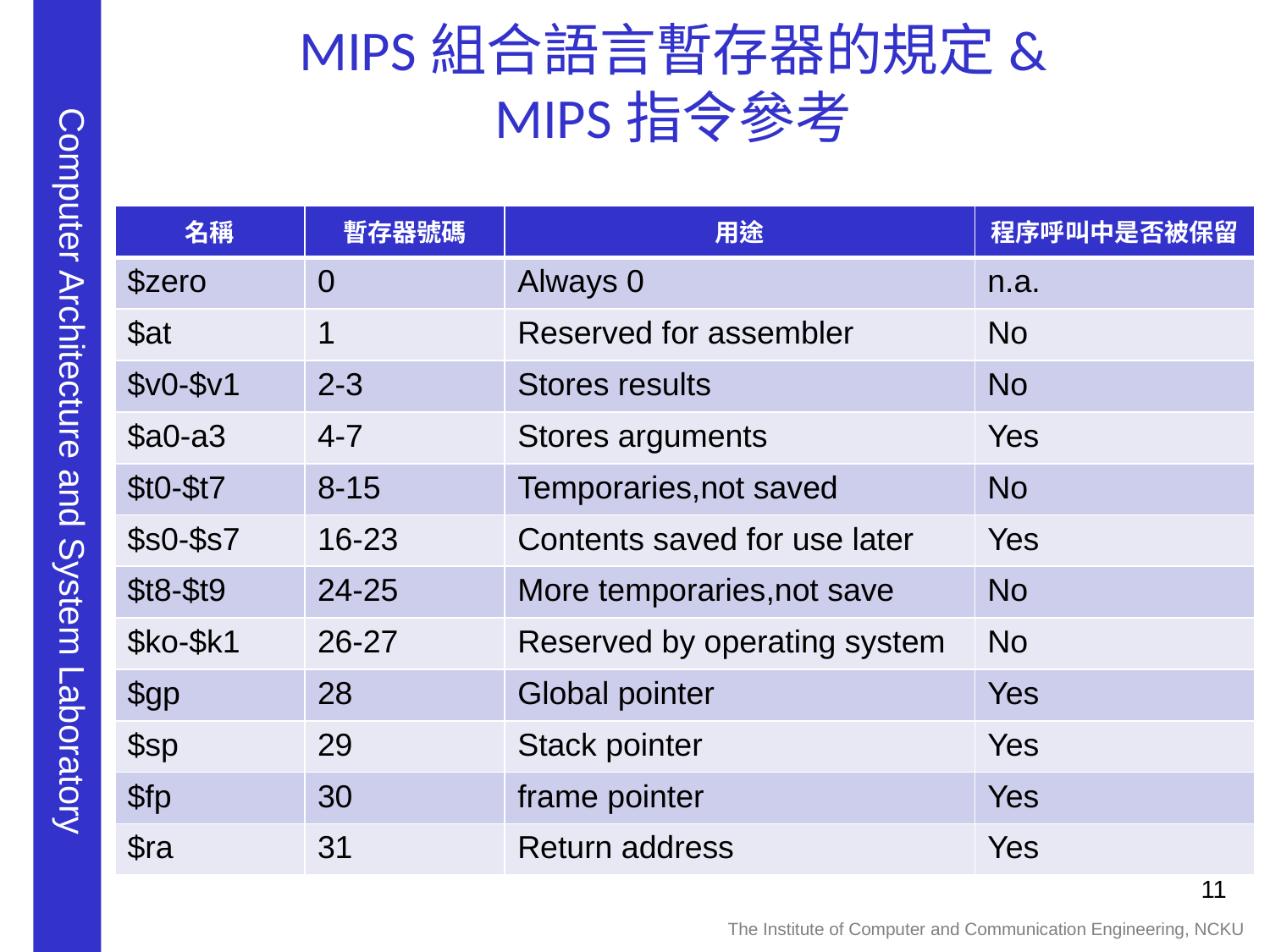

# MIPS組合語言暫存器的規定& MIPS指令參考
| 名稱 | 暫存器號碼 | 用途 | 程序呼叫中是否被保留 |
| --- | --- | --- | --- |
| $zero | 0 | Always 0 | n.a. |
| $at | 1 | Reserved for assembler | No |
| $v0-$v1 | 2-3 | Stores results | No |
| $a0-a3 | 4-7 | Stores arguments | Yes |
| $t0-$t7 | 8-15 | Temporaries,not saved | No |
| $s0-$s7 | 16-23 | Contents saved for use later | Yes |
| $t8-$t9 | 24-25 | More temporaries,not save | No |
| $ko-$k1 | 26-27 | Reserved by operating system | No |
| $gp | 28 | Global pointer | Yes |
| $sp | 29 | Stack pointer | Yes |
| $fp | 30 | frame pointer | Yes |
| $ra | 31 | Return address | Yes |
11